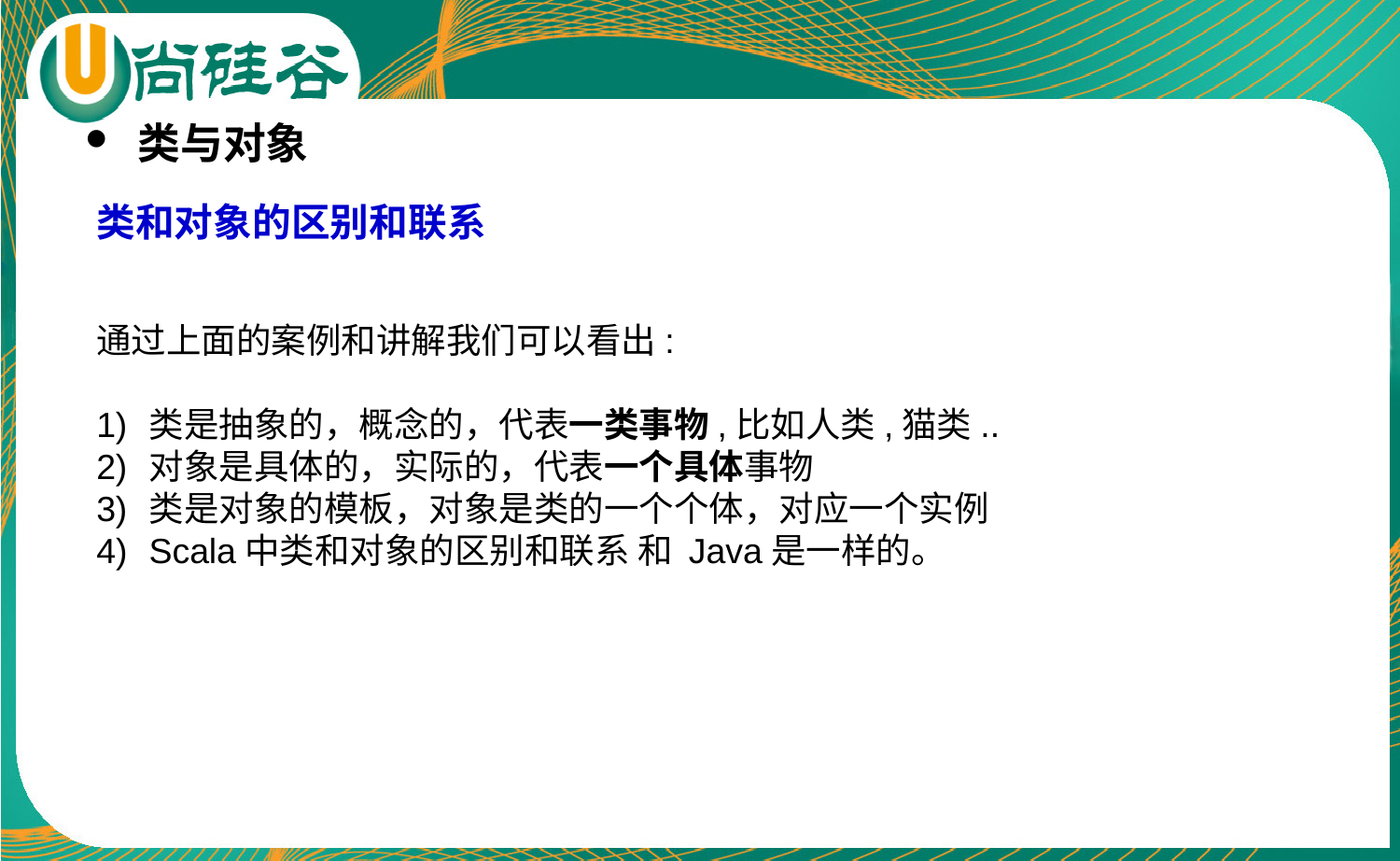

类与对象

类和对象的区别和联系

通过上面的案例和讲解我们可以看出:

类是抽象的，概念的，代表一类事物,比如人类,猫类..
对象是具体的，实际的，代表一个具体事物
类是对象的模板，对象是类的一个个体，对应一个实例
Scala中类和对象的区别和联系 和 Java是一样的。